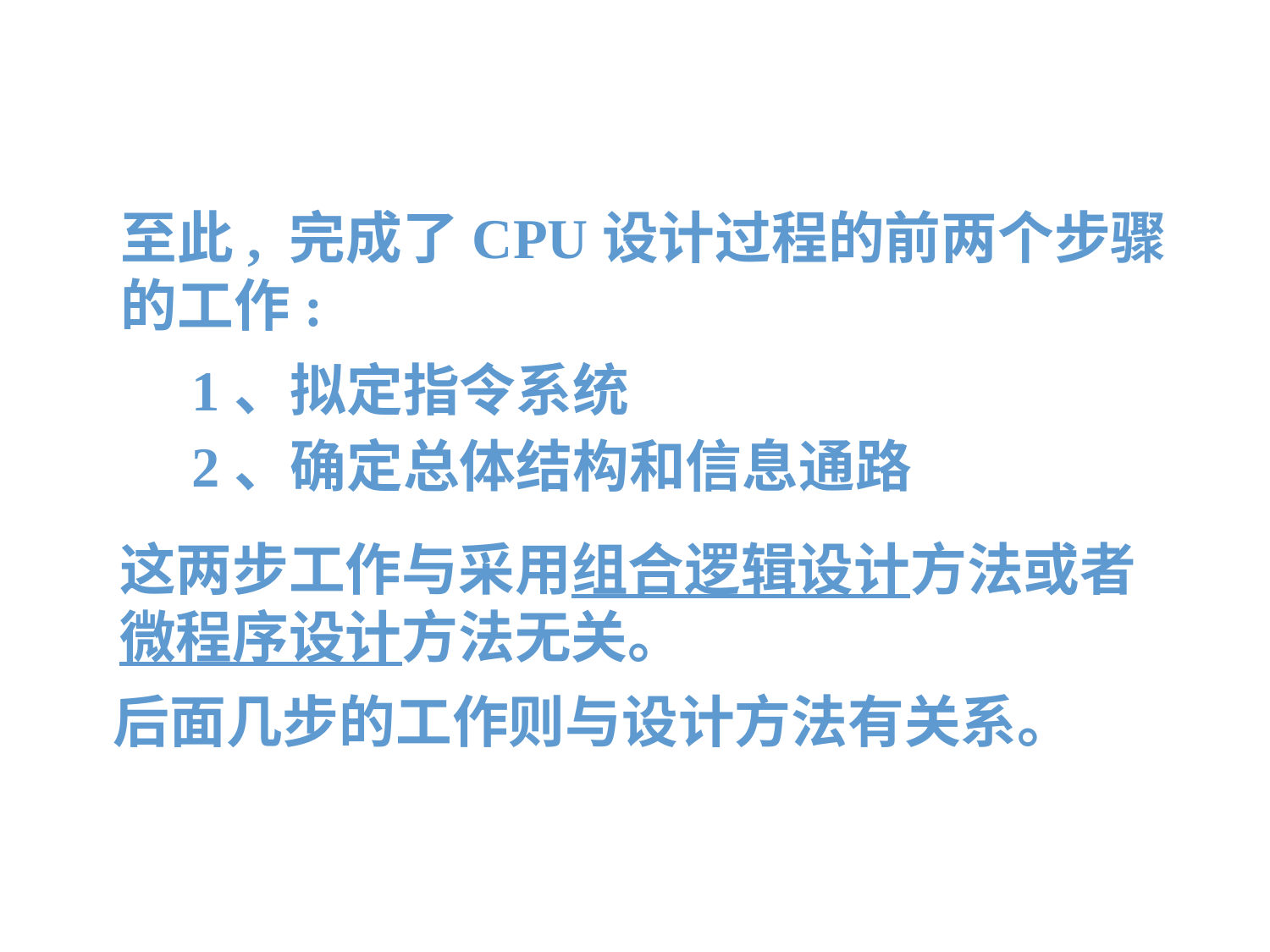

至此, 完成了CPU设计过程的前两个步骤的工作:
     1、拟定指令系统
     2、确定总体结构和信息通路
这两步工作与采用组合逻辑设计方法或者微程序设计方法无关。
后面几步的工作则与设计方法有关系。